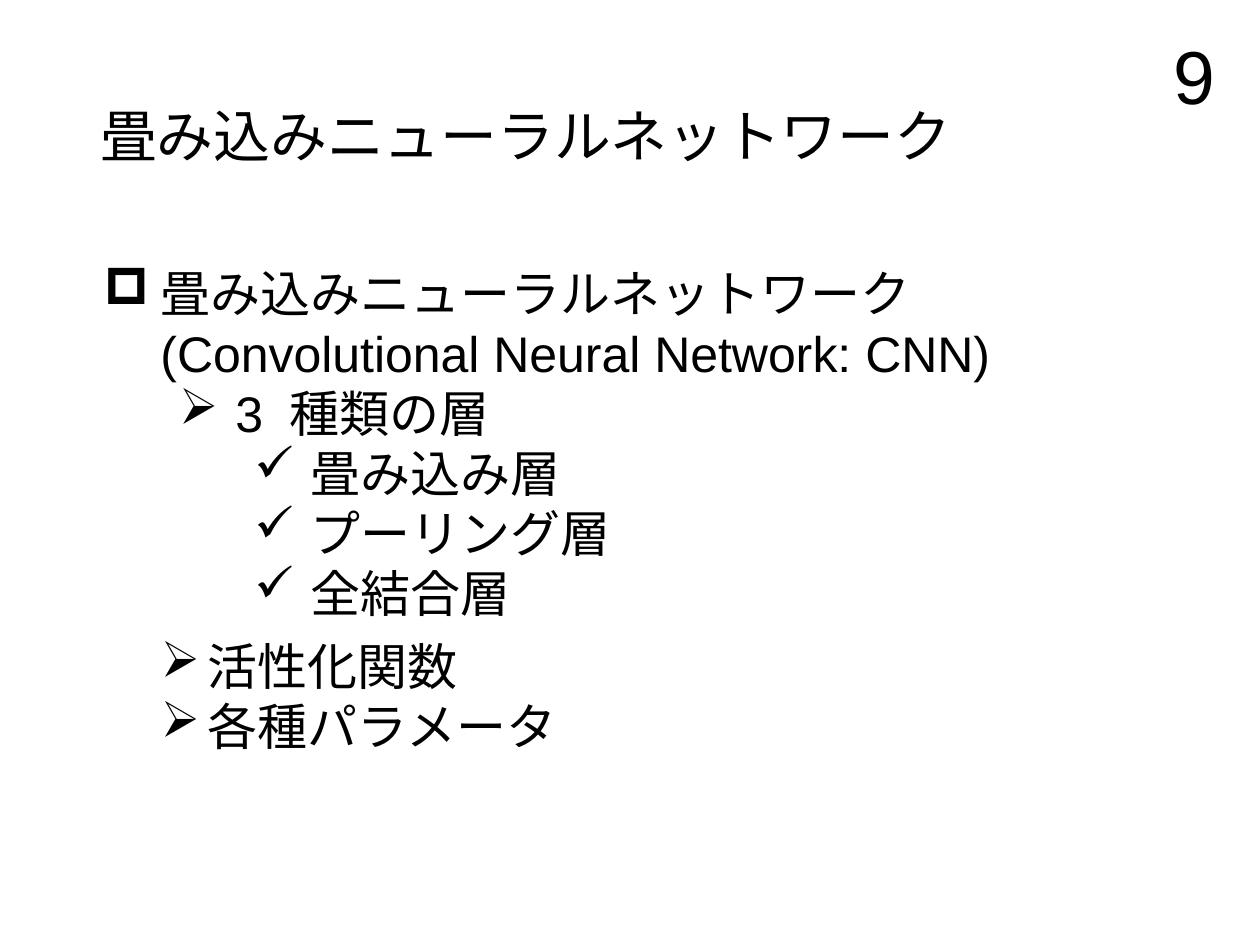

# 畳み込みニューラルネットワーク
9
畳み込みニューラルネットワーク
(Convolutional Neural Network: CNN)
3 種類の層
畳み込み層
プーリング層
全結合層

活性化関数
各種パラメータ